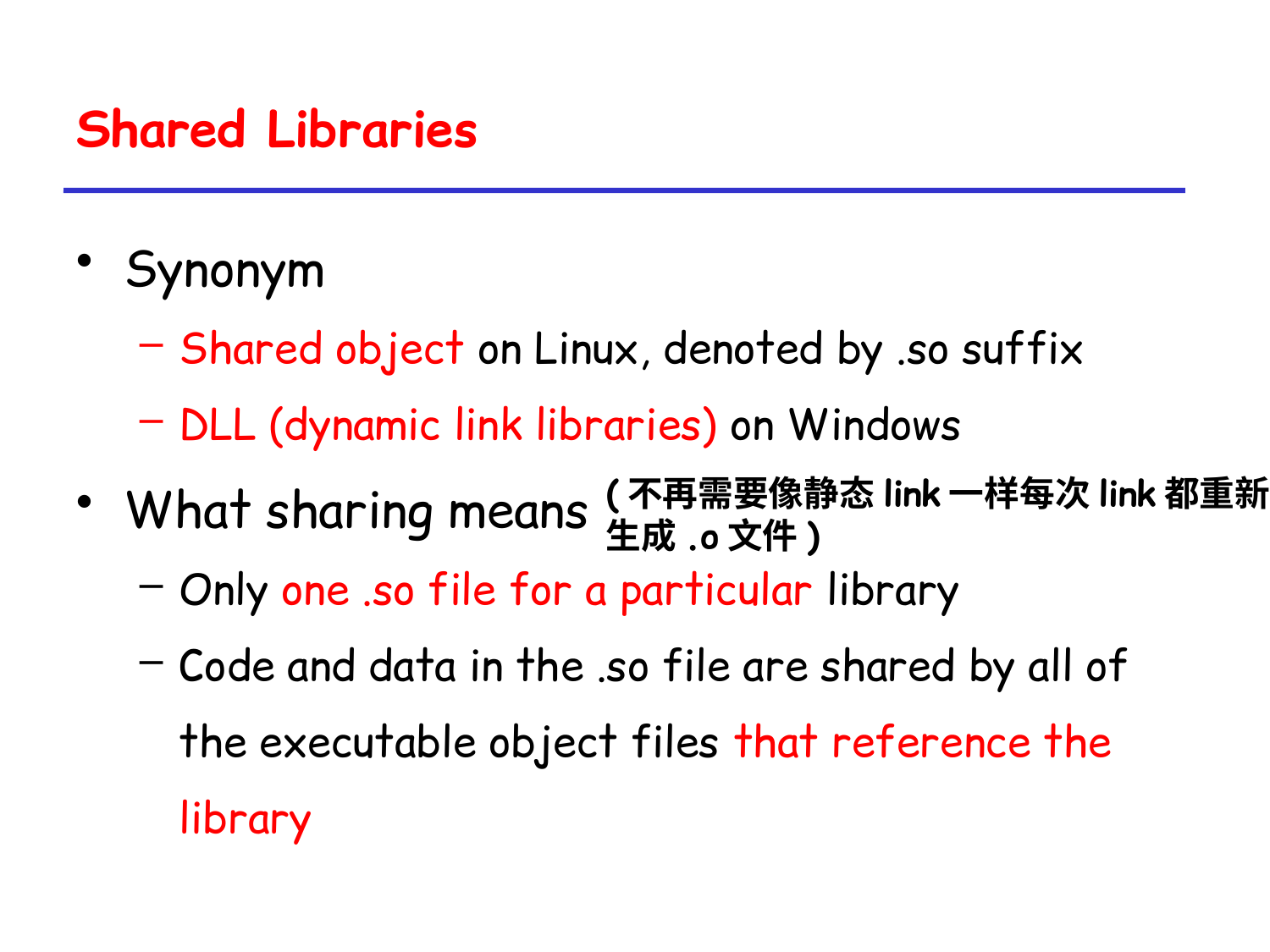

# Shared Libraries
Synonym
Shared object on Linux, denoted by .so suffix
DLL (dynamic link libraries) on Windows
What sharing means
Only one .so file for a particular library
Code and data in the .so file are shared by all of the executable object files that reference the library
(不再需要像静态link一样每次link都重新
生成.o文件)
4